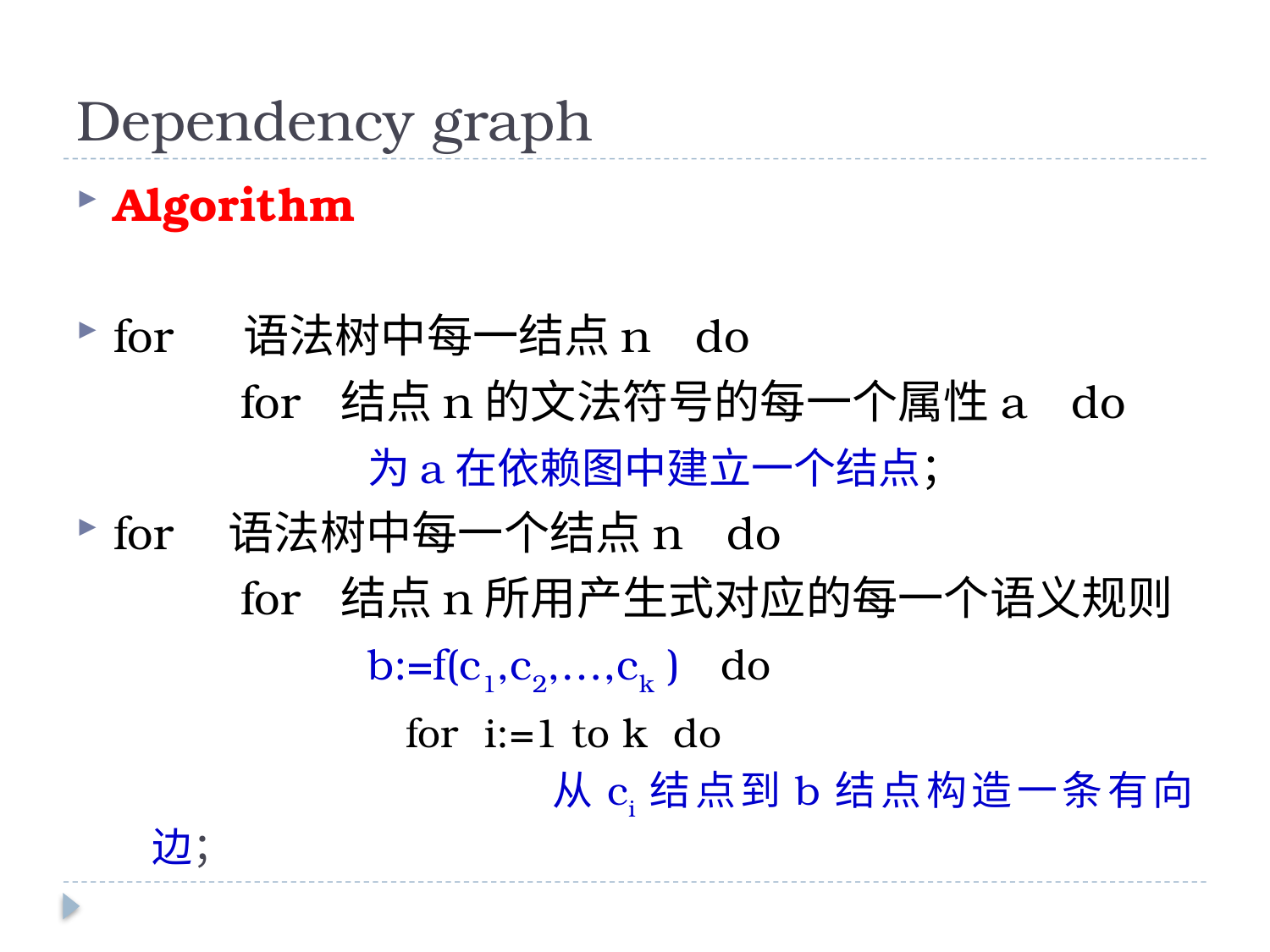

# Dependency graph
Algorithm

for    语法树中每一结点n   do
		for  结点n的文法符号的每一个属性a   do
			为a在依赖图中建立一个结点；
for   语法树中每一个结点n   do
		for  结点n所用产生式对应的每一个语义规则
			b:=f(c1,c2,…,ck )   do
			for  i:=1 to k  do
				从ci结点到b结点构造一条有向边；

21